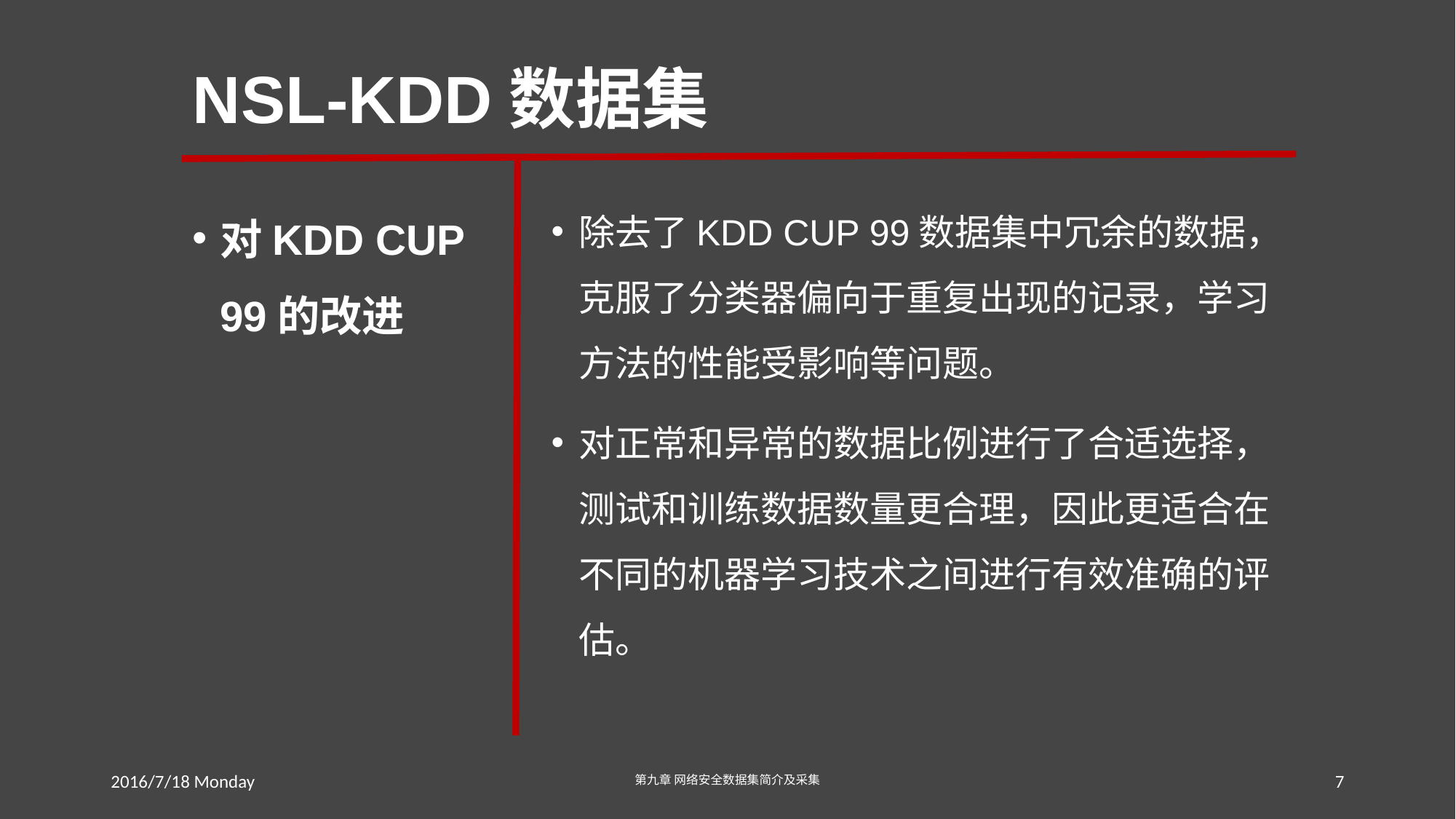

# NSL-KDD数据集
对KDD CUP 99的改进
除去了KDD CUP 99数据集中冗余的数据，克服了分类器偏向于重复出现的记录，学习方法的性能受影响等问题。
对正常和异常的数据比例进行了合适选择，测试和训练数据数量更合理，因此更适合在不同的机器学习技术之间进行有效准确的评估。
2016/7/18 Monday
第九章 网络安全数据集简介及采集
7